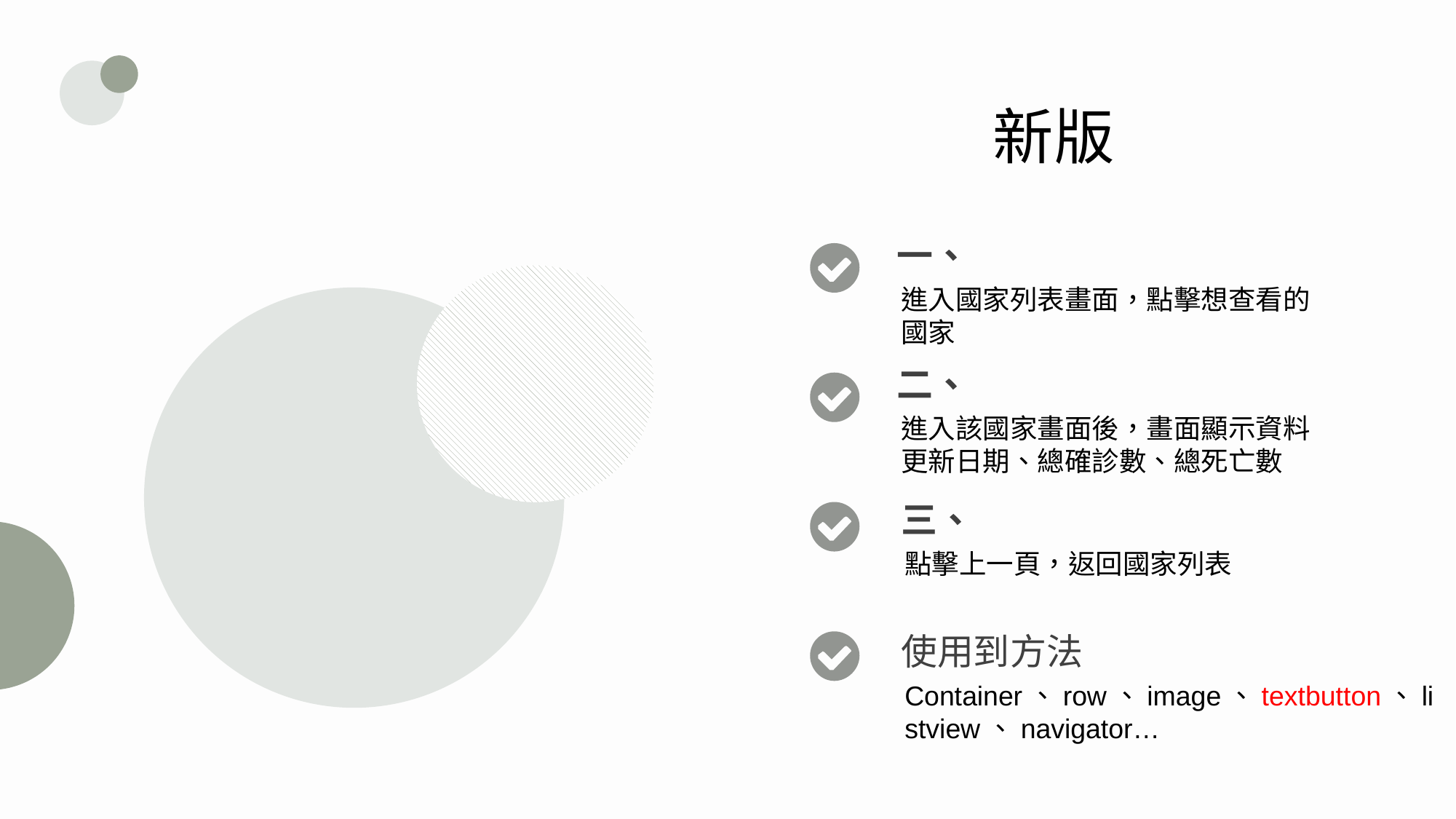

新版
一、

進入國家列表畫面，點擊想查看的國家

二、

進入該國家畫面後，畫面顯示資料更新日期、總確診數、總死亡數
三、

點擊上一頁，返回國家列表
使用到方法

Container、row、image、textbutton、listview、navigator…